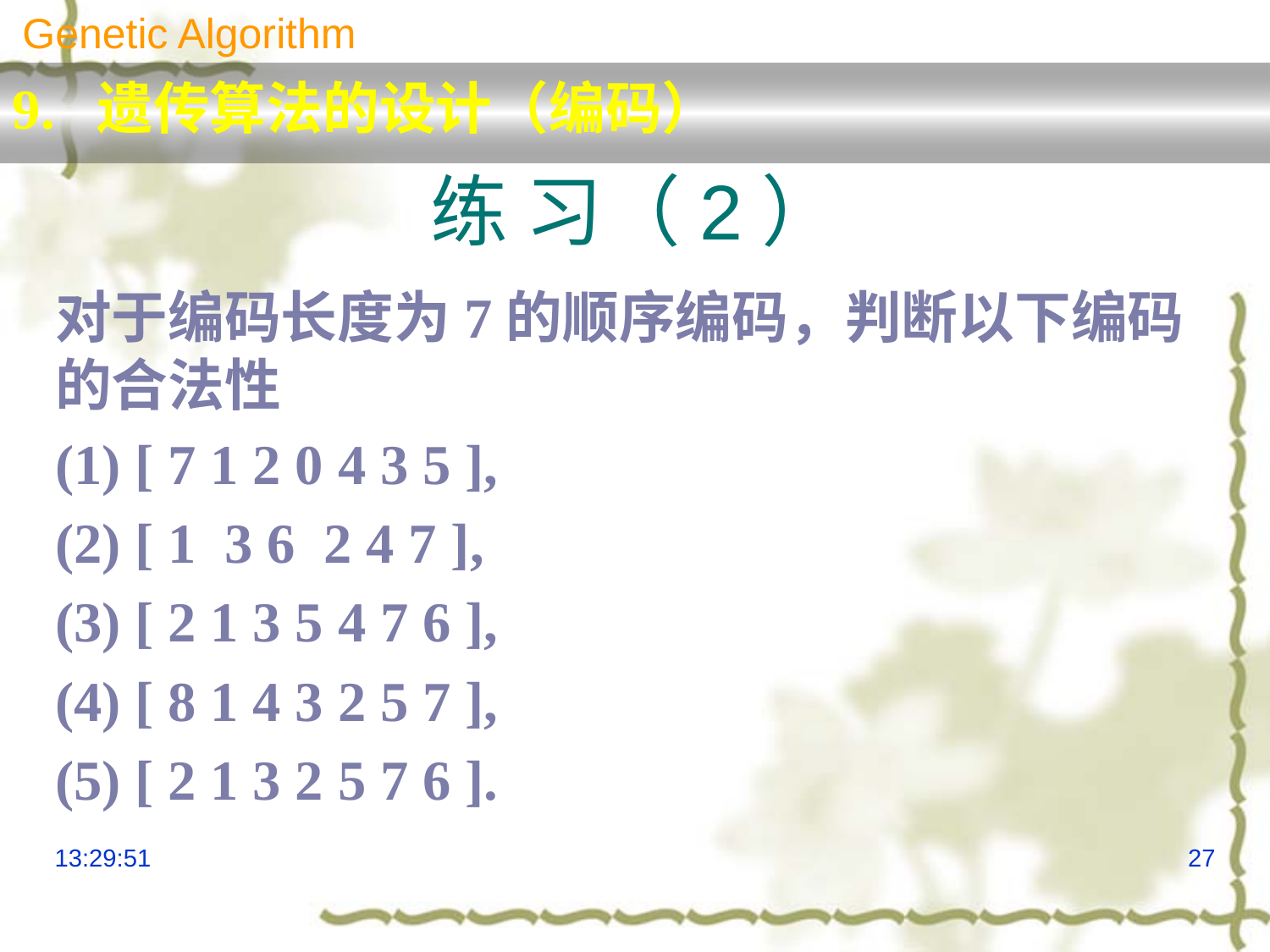

Genetic Algorithm
9.  遗传算法的设计（编码）
# 练 习（2）
对于编码长度为7的顺序编码，判断以下编码的合法性
(1) [ 7 1 2 0 4 3 5 ],
(2) [ 1  3 6  2 4 7 ],
(3) [ 2 1 3 5 4 7 6 ],
(4) [ 8 1 4 3 2 5 7 ],
(5) [ 2 1 3 2 5 7 6 ].
13:29:51
27